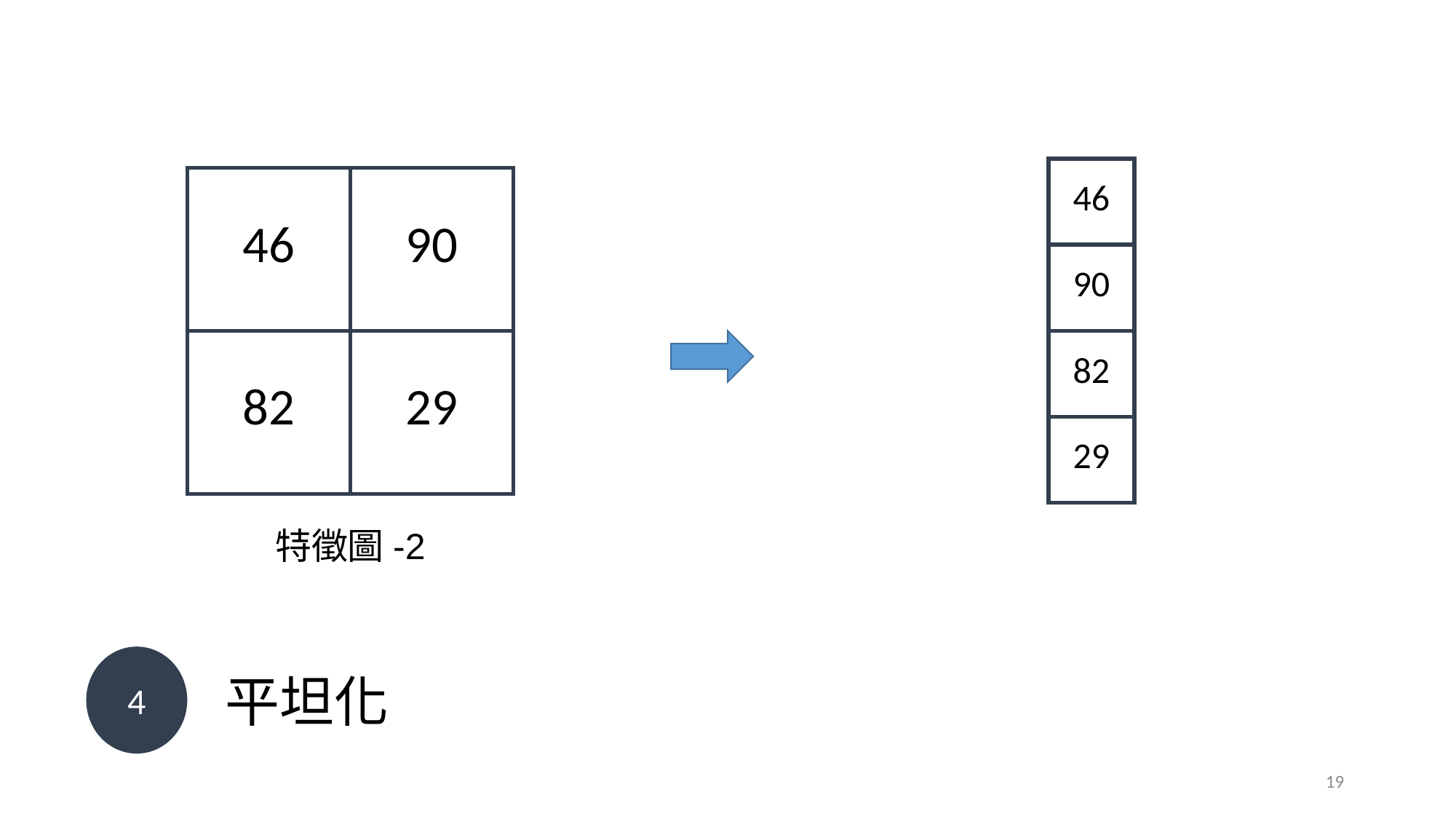

| 46 |
| --- |
| 90 |
| 82 |
| 29 |
| 46 | 90 |
| --- | --- |
| 82 | 29 |

特徵圖-2
4
平坦化
19